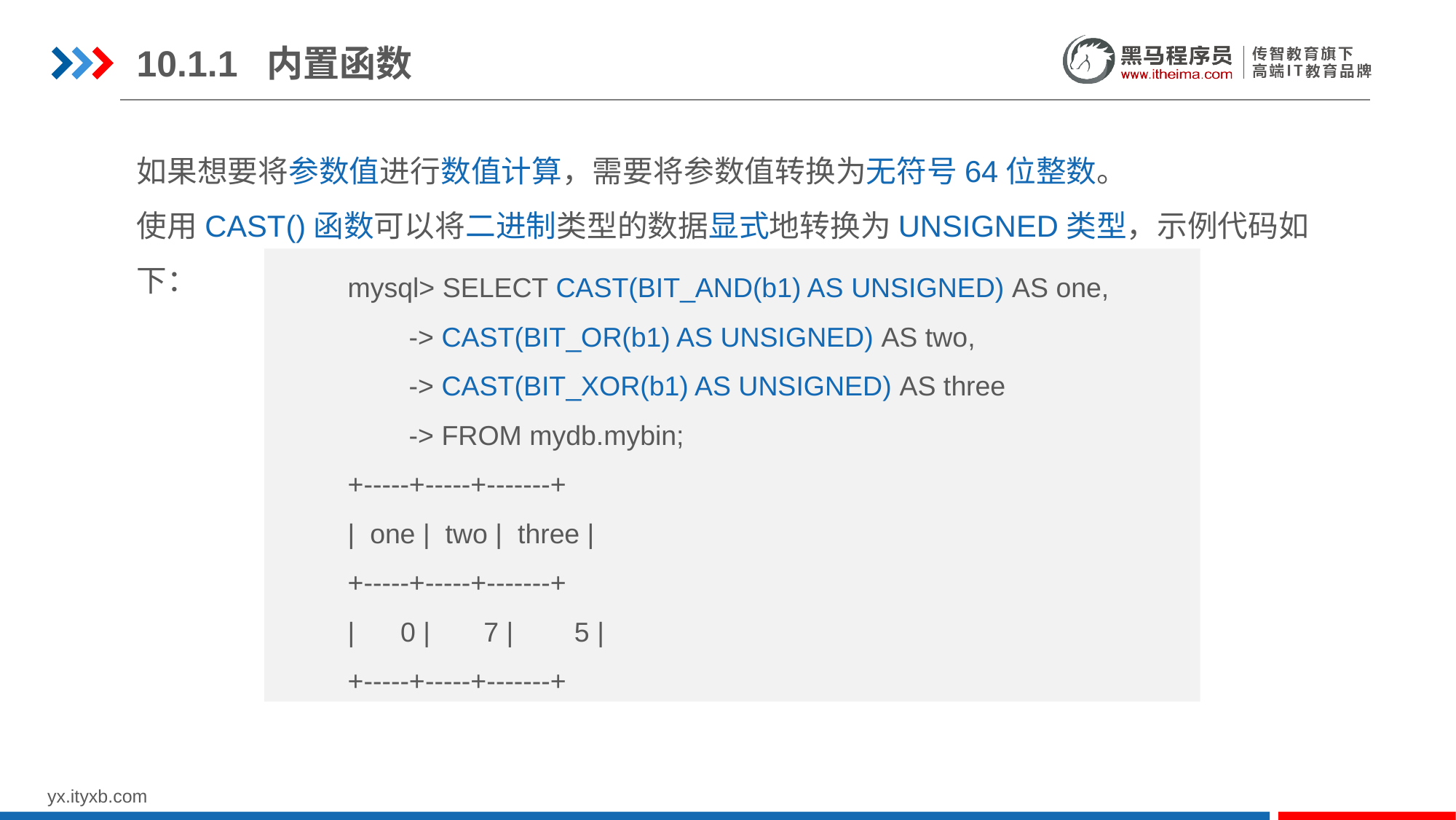

10.1.1  内置函数
如果想要将参数值进行数值计算，需要将参数值转换为无符号64位整数。
使用CAST()函数可以将二进制类型的数据显式地转换为UNSIGNED类型，示例代码如下：
mysql> SELECT CAST(BIT_AND(b1) AS UNSIGNED) AS one,
        -> CAST(BIT_OR(b1) AS UNSIGNED) AS two,
        -> CAST(BIT_XOR(b1) AS UNSIGNED) AS three
        -> FROM mydb.mybin;
+-----+-----+-------+
|  one |  two |  three |
+-----+-----+-------+
|      0 |       7 |        5 |
+-----+-----+-------+